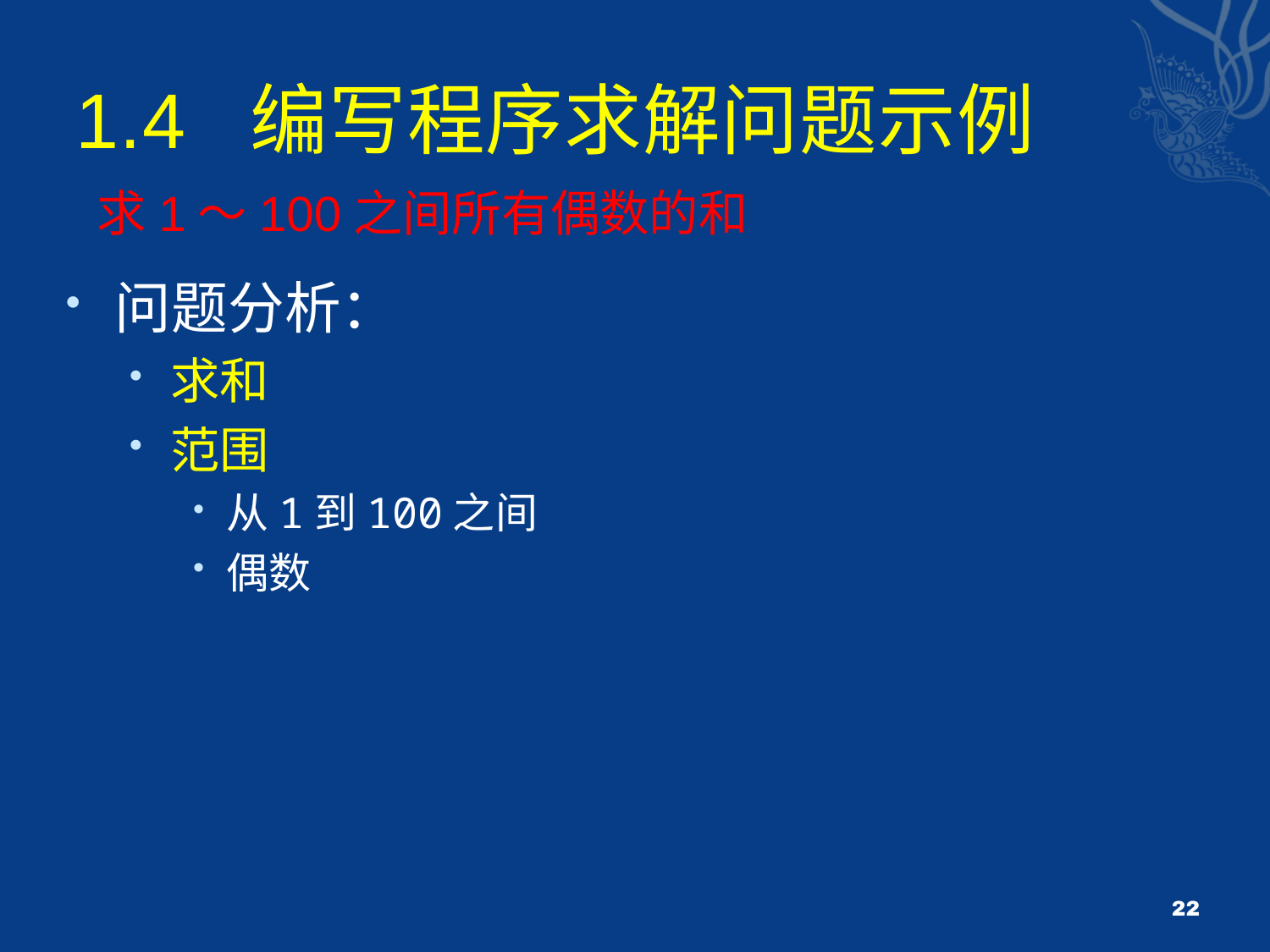

# 1.4  编写程序求解问题示例
求1～100之间所有偶数的和
问题分析：
求和
范围
从1到100之间
偶数
22